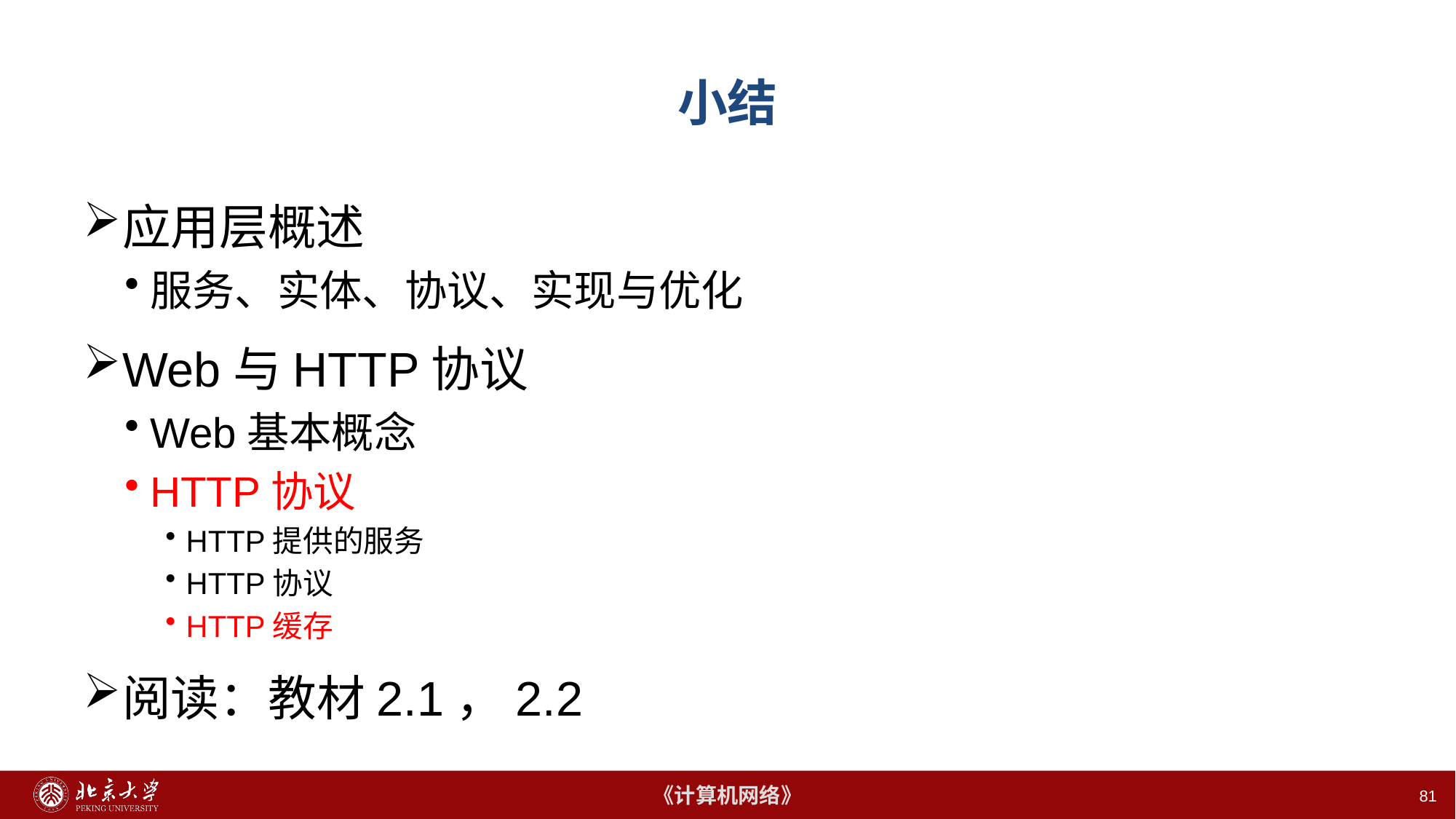

# 小结
应用层概述
服务、实体、协议、实现与优化
Web与HTTP协议
Web基本概念
HTTP协议
HTTP提供的服务
HTTP协议
HTTP缓存
阅读：教材2.1，2.2
81